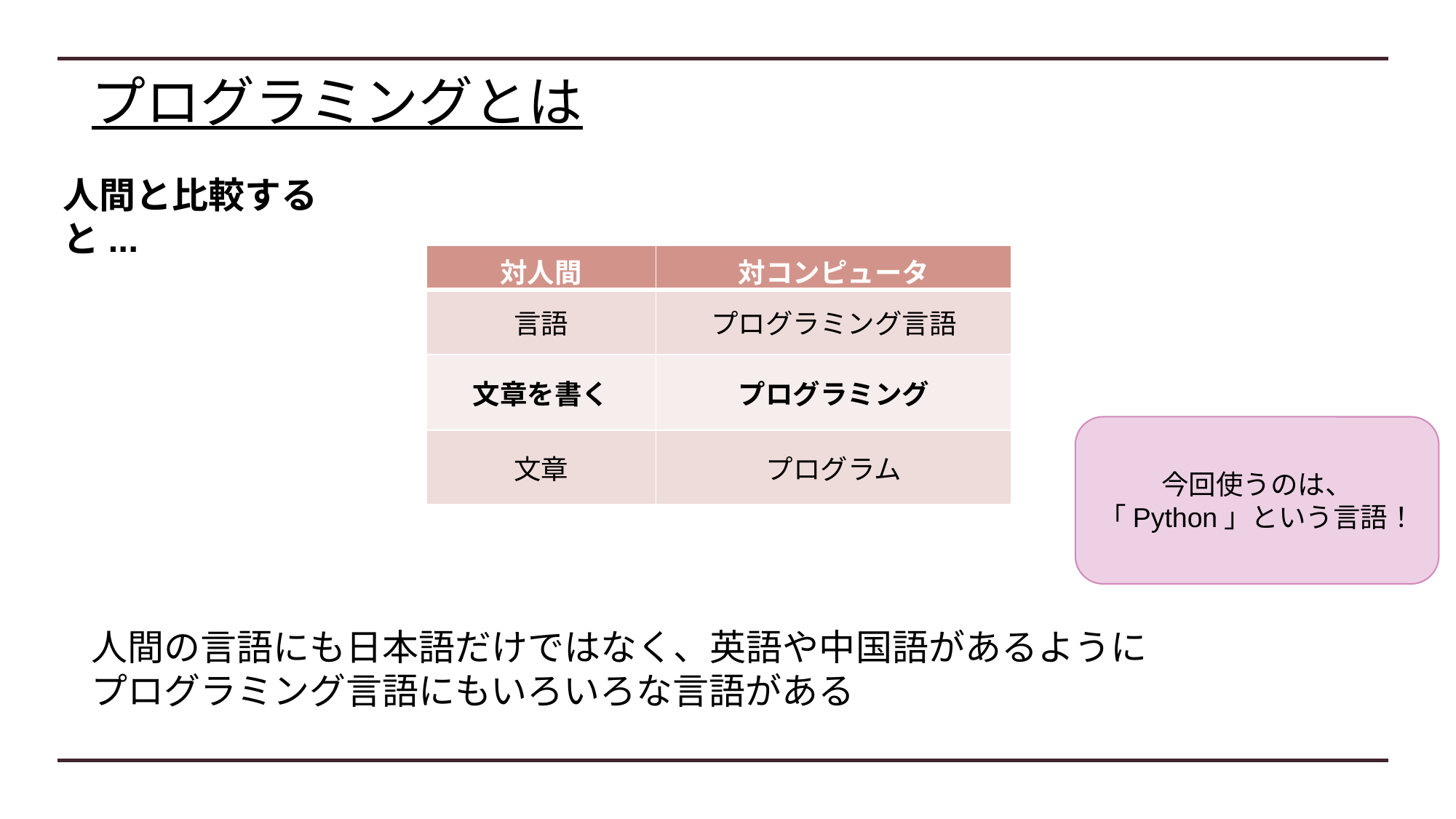

プログラミングとは
人間と比較すると...
| 対人間 | 対コンピュータ |
| --- | --- |
| 言語 | プログラミング言語 |
| 文章を書く | プログラミング |
| 文章 | プログラム |
今回使うのは、
「Python」という言語！
人間の言語にも日本語だけではなく、英語や中国語があるように
プログラミング言語にもいろいろな言語がある